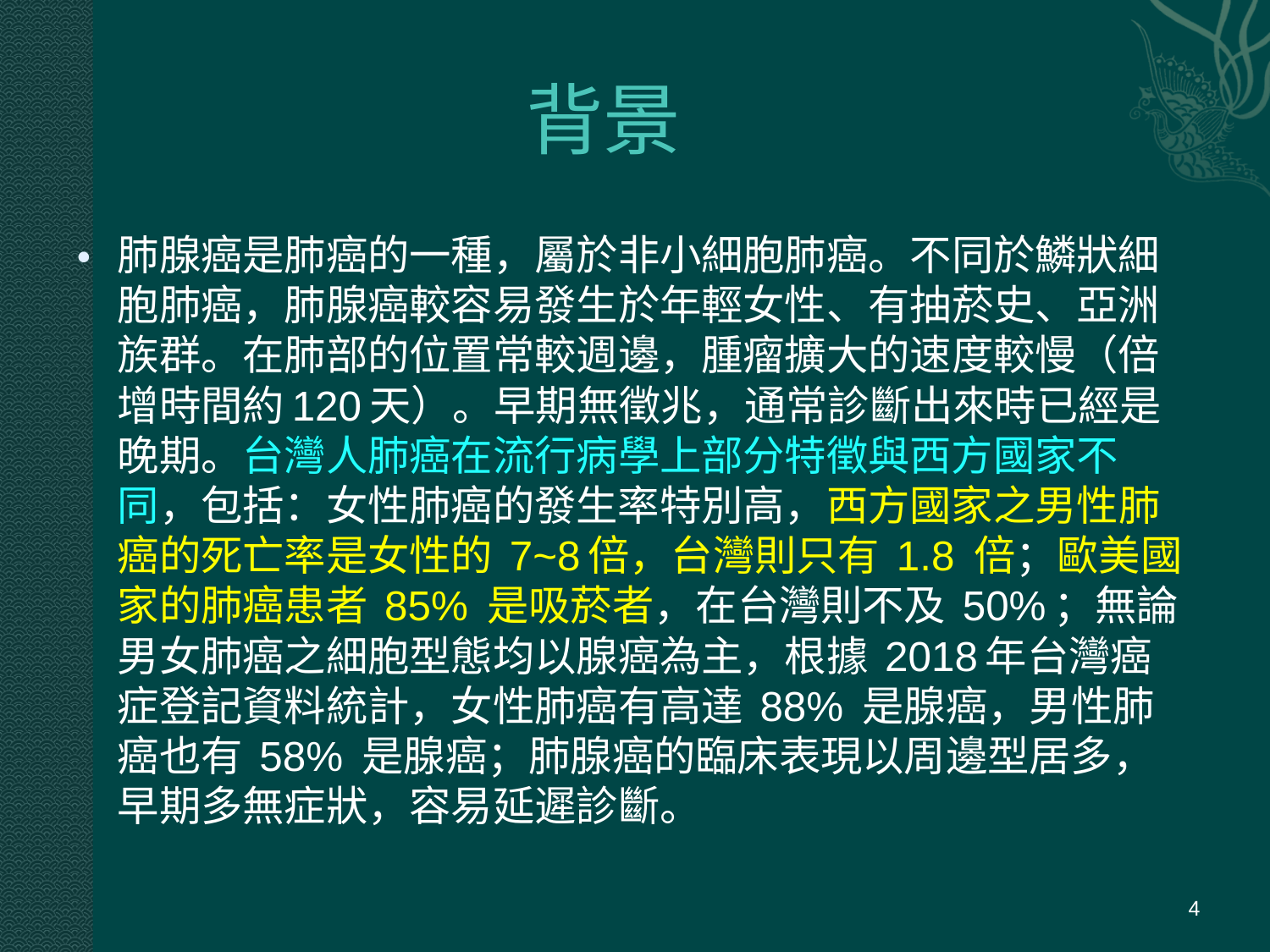

# 背景
肺腺癌是肺癌的一種，屬於非小細胞肺癌。不同於鱗狀細胞肺癌，肺腺癌較容易發生於年輕女性、有抽菸史、亞洲族群。在肺部的位置常較週邊，腫瘤擴大的速度較慢（倍增時間約120天）。早期無徵兆，通常診斷出來時已經是晚期。台灣人肺癌在流行病學上部分特徵與西方國家不同，包括：女性肺癌的發生率特別高，西方國家之男性肺癌的死亡率是女性的 7~8倍，台灣則只有 1.8 倍；歐美國家的肺癌患者 85% 是吸菸者，在台灣則不及 50%；無論男女肺癌之細胞型態均以腺癌為主，根據 2018年台灣癌症登記資料統計，女性肺癌有高達 88% 是腺癌，男性肺癌也有 58% 是腺癌；肺腺癌的臨床表現以周邊型居多，早期多無症狀，容易延遲診斷。
4